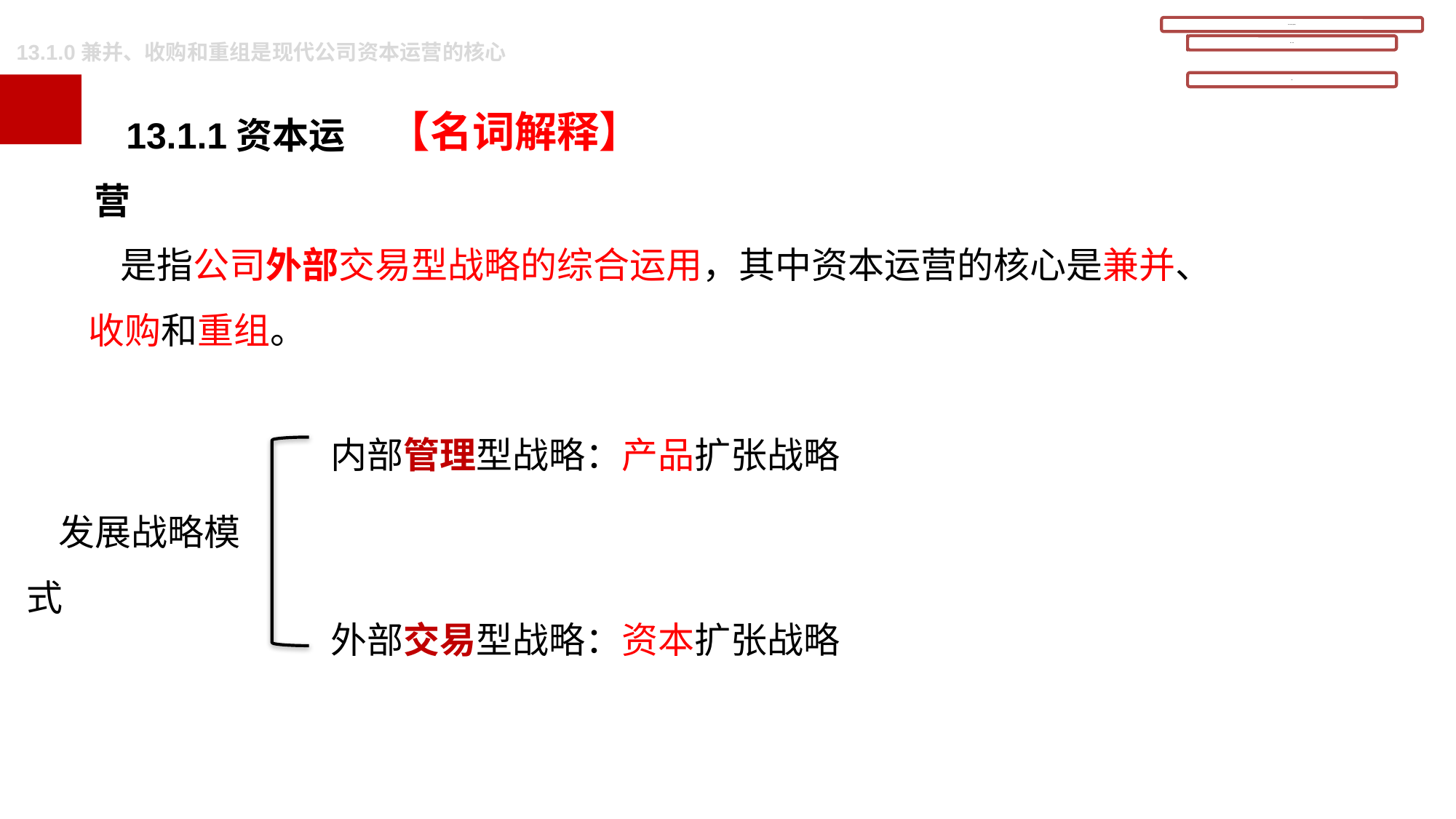

重组
兼并、收购
现代公司资本运营的核心
13.1.0兼并、收购和重组是现代公司资本运营的核心
13.1.1资本运营
【名词解释】
是指公司外部交易型战略的综合运用，其中资本运营的核心是兼并、收购和重组。
内部管理型战略：产品扩张战略

发展战略模式
外部交易型战略：资本扩张战略